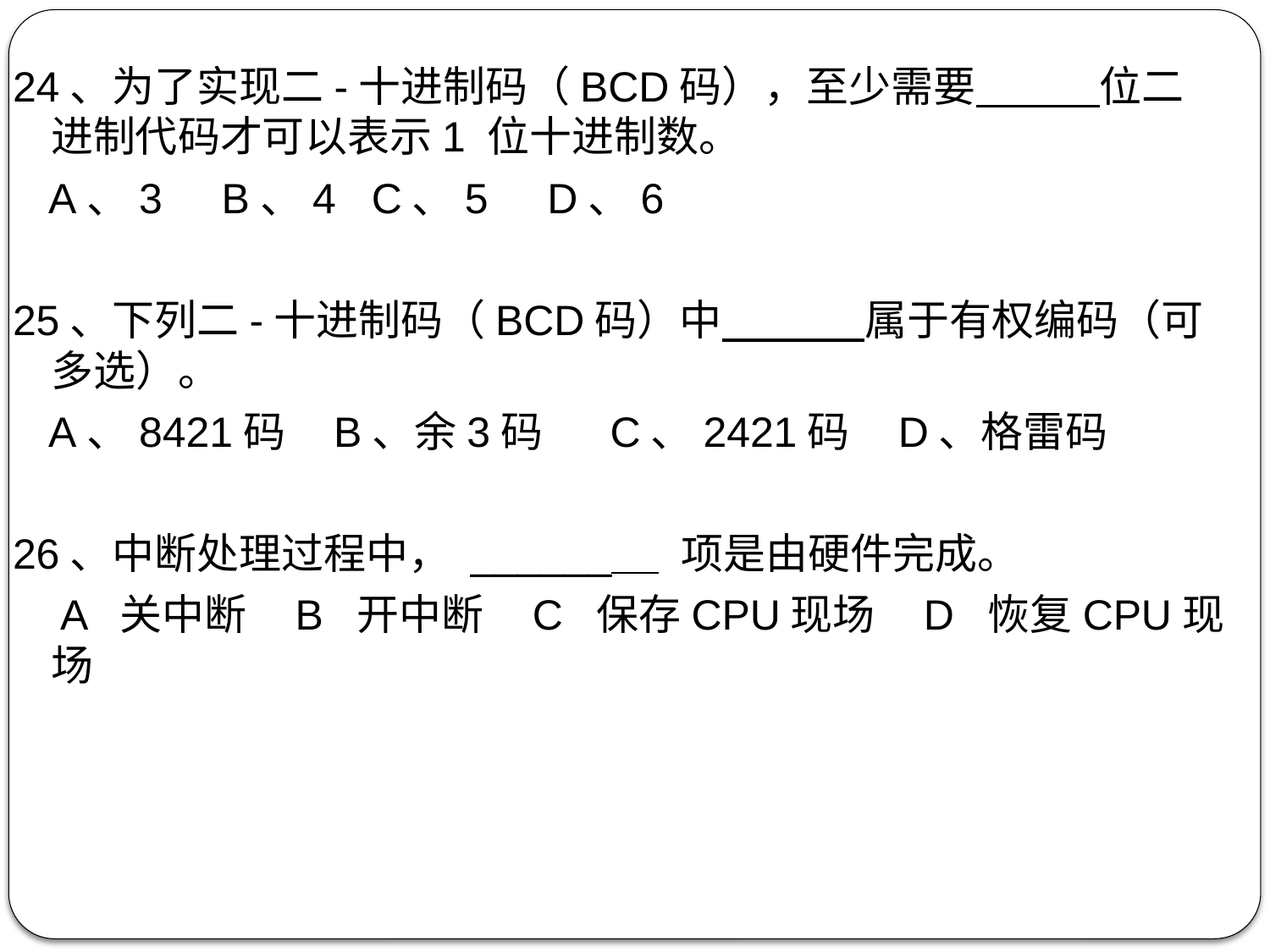

#
24、为了实现二-十进制码（BCD码），至少需要             位二进制代码才可以表示1 位十进制数。
   A、3     B、4   C、5     D、6

25、下列二-十进制码（BCD码）中               属于有权编码（可多选）。
   A、8421码    B、余3码      C、2421码    D、格雷码

26、中断处理过程中， ______     项是由硬件完成。
    A  关中断    B  开中断    C  保存CPU现场    D  恢复CPU现场